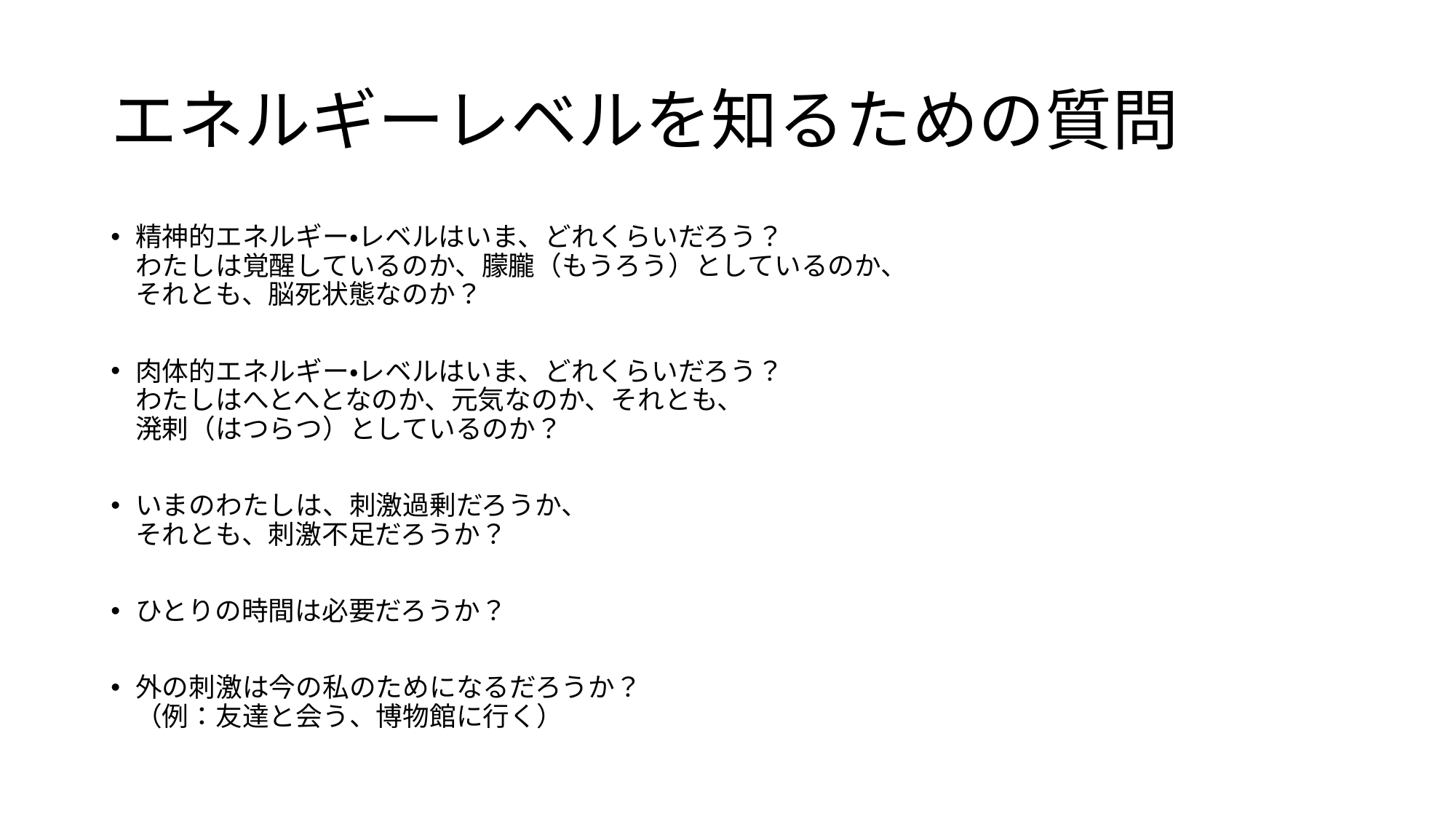

# エネルギーレベルを知るための質問
精神的エネルギー・レベルはいま、どれくらいだろう？
わたしは覚醒しているのか、朦朧（もうろう）としているのか、
それとも、脳死状態なのか？

肉体的エネルギー・レベルはいま、どれくらいだろう？
わたしはへとへとなのか、元気なのか、それとも、
溌剌（はつらつ）としているのか？

いまのわたしは、刺激過剰だろうか、
それとも、刺激不足だろうか？

ひとりの時間は必要だろうか？

外の刺激は今の私のためになるだろうか？
（例：友達と会う、博物館に行く）